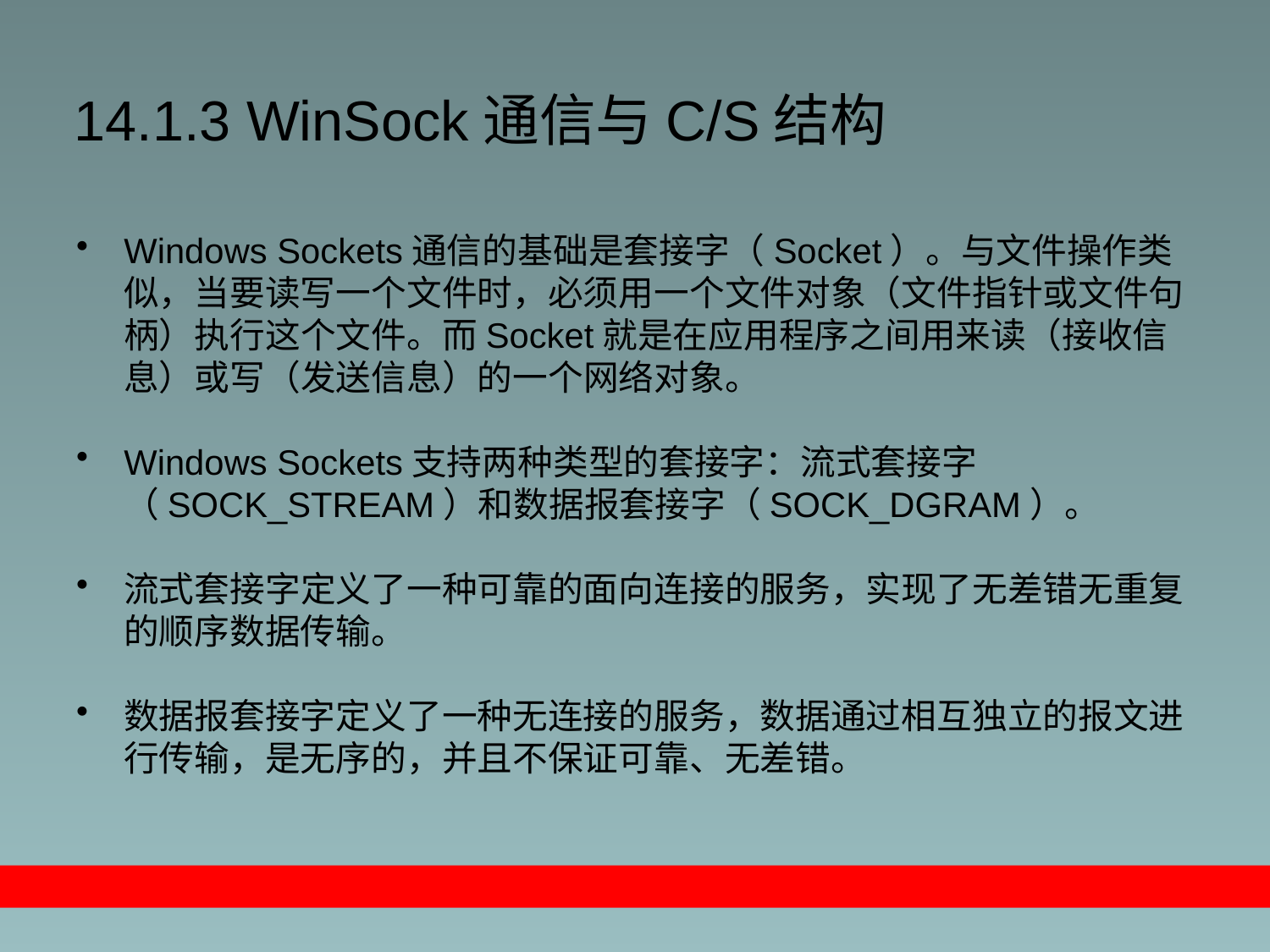

# 14.1.3 WinSock通信与C/S结构
Windows Sockets通信的基础是套接字（Socket）。与文件操作类似，当要读写一个文件时，必须用一个文件对象（文件指针或文件句柄）执行这个文件。而Socket就是在应用程序之间用来读（接收信息）或写（发送信息）的一个网络对象。
Windows Sockets支持两种类型的套接字：流式套接字（SOCK_STREAM）和数据报套接字（SOCK_DGRAM）。
流式套接字定义了一种可靠的面向连接的服务，实现了无差错无重复的顺序数据传输。
数据报套接字定义了一种无连接的服务，数据通过相互独立的报文进行传输，是无序的，并且不保证可靠、无差错。